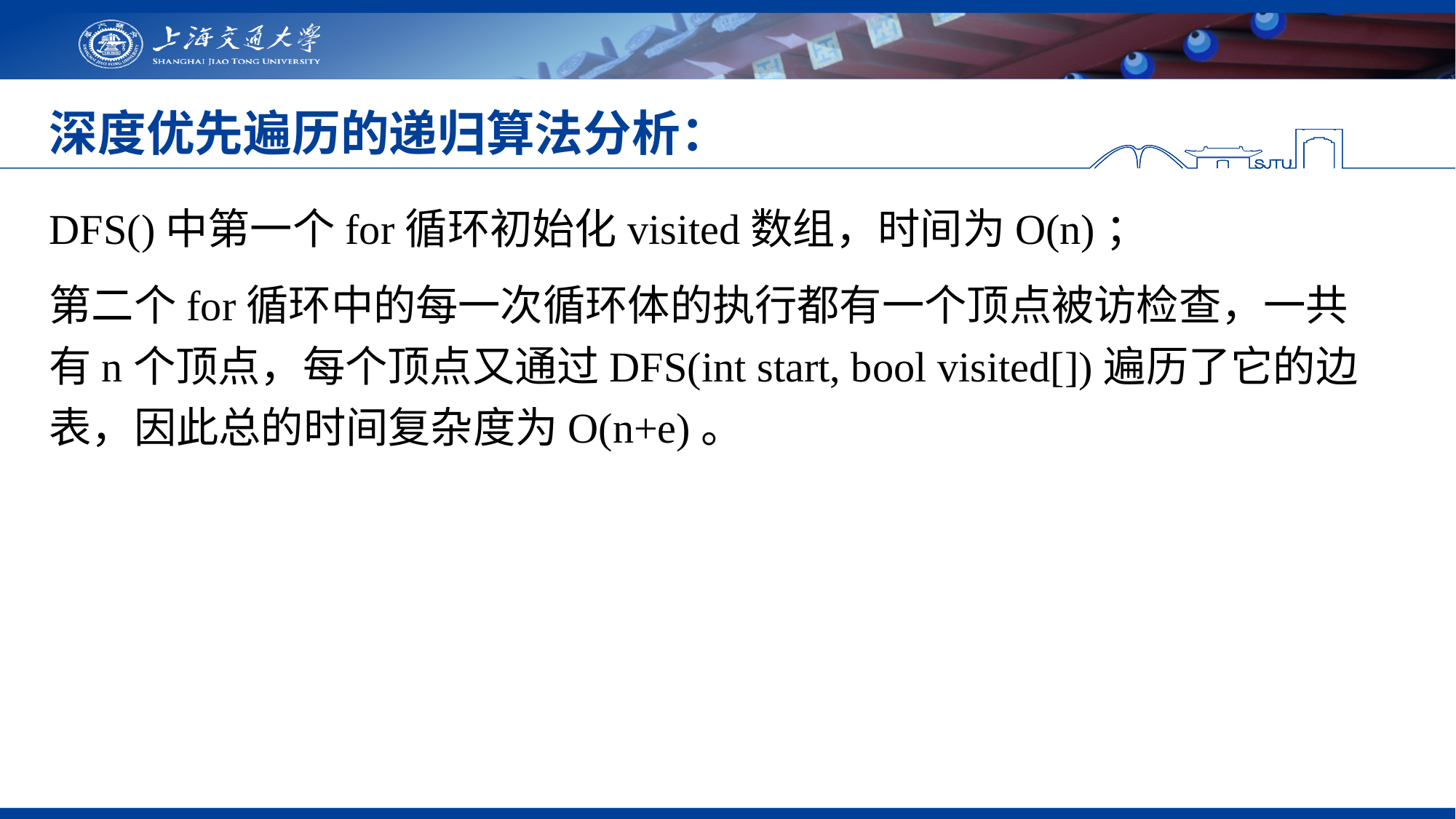

# 深度优先遍历的递归算法分析：
DFS()中第一个for循环初始化visited数组，时间为O(n)；
第二个for循环中的每一次循环体的执行都有一个顶点被访检查，一共有n个顶点，每个顶点又通过DFS(int start, bool visited[])遍历了它的边表，因此总的时间复杂度为O(n+e)。